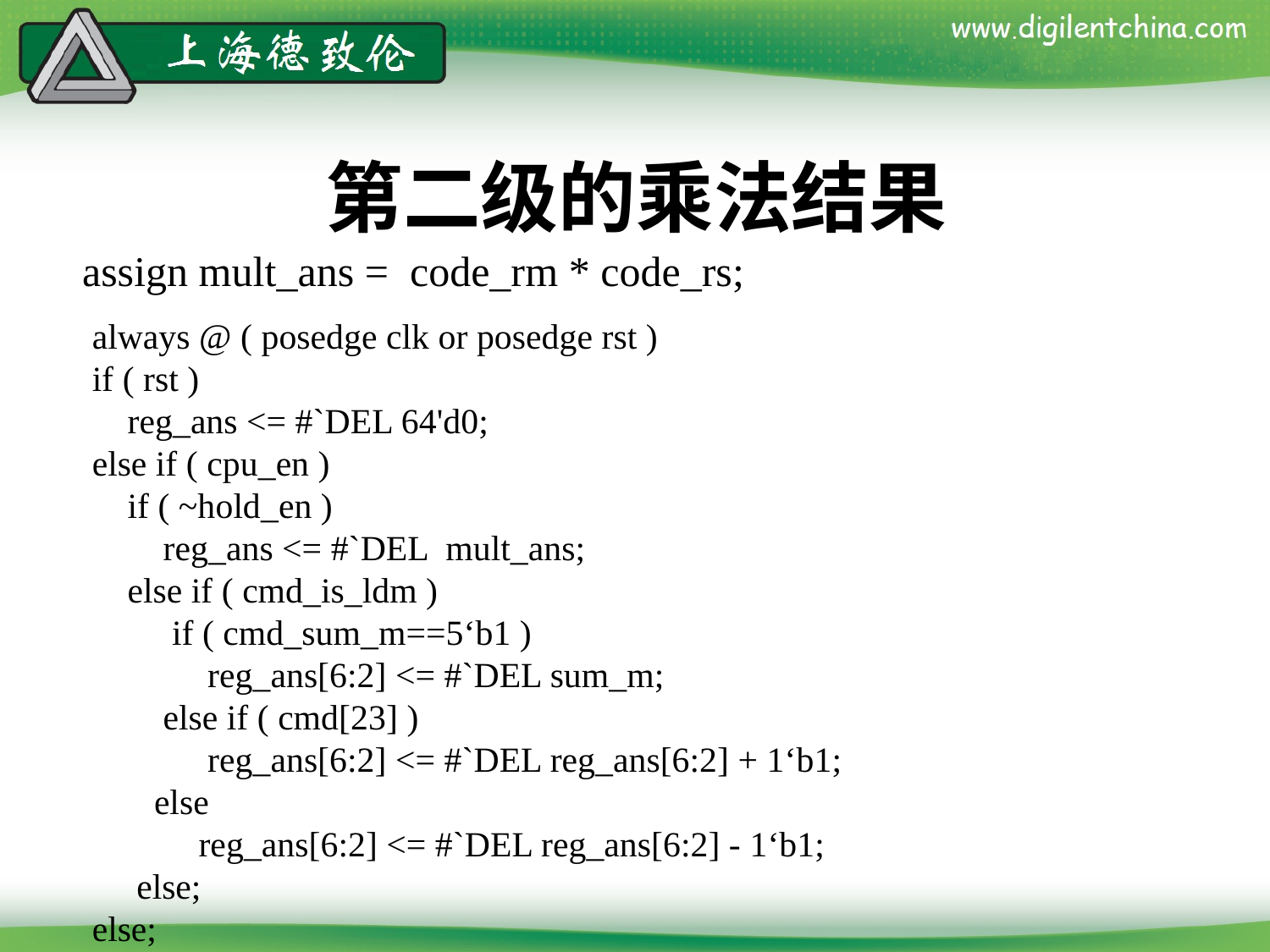

# 第二级的乘法结果
assign mult_ans =  code_rm * code_rs;

always @ ( posedge clk or posedge rst )
if ( rst )
    reg_ans <= #`DEL 64'd0;
else if ( cpu_en )
    if ( ~hold_en )
        reg_ans <= #`DEL  mult_ans;
    else if ( cmd_is_ldm )
         if ( cmd_sum_m==5‘b1 )
             reg_ans[6:2] <= #`DEL sum_m;
        else if ( cmd[23] )
             reg_ans[6:2] <= #`DEL reg_ans[6:2] + 1‘b1;
       else
            reg_ans[6:2] <= #`DEL reg_ans[6:2] - 1‘b1;
     else;
else;